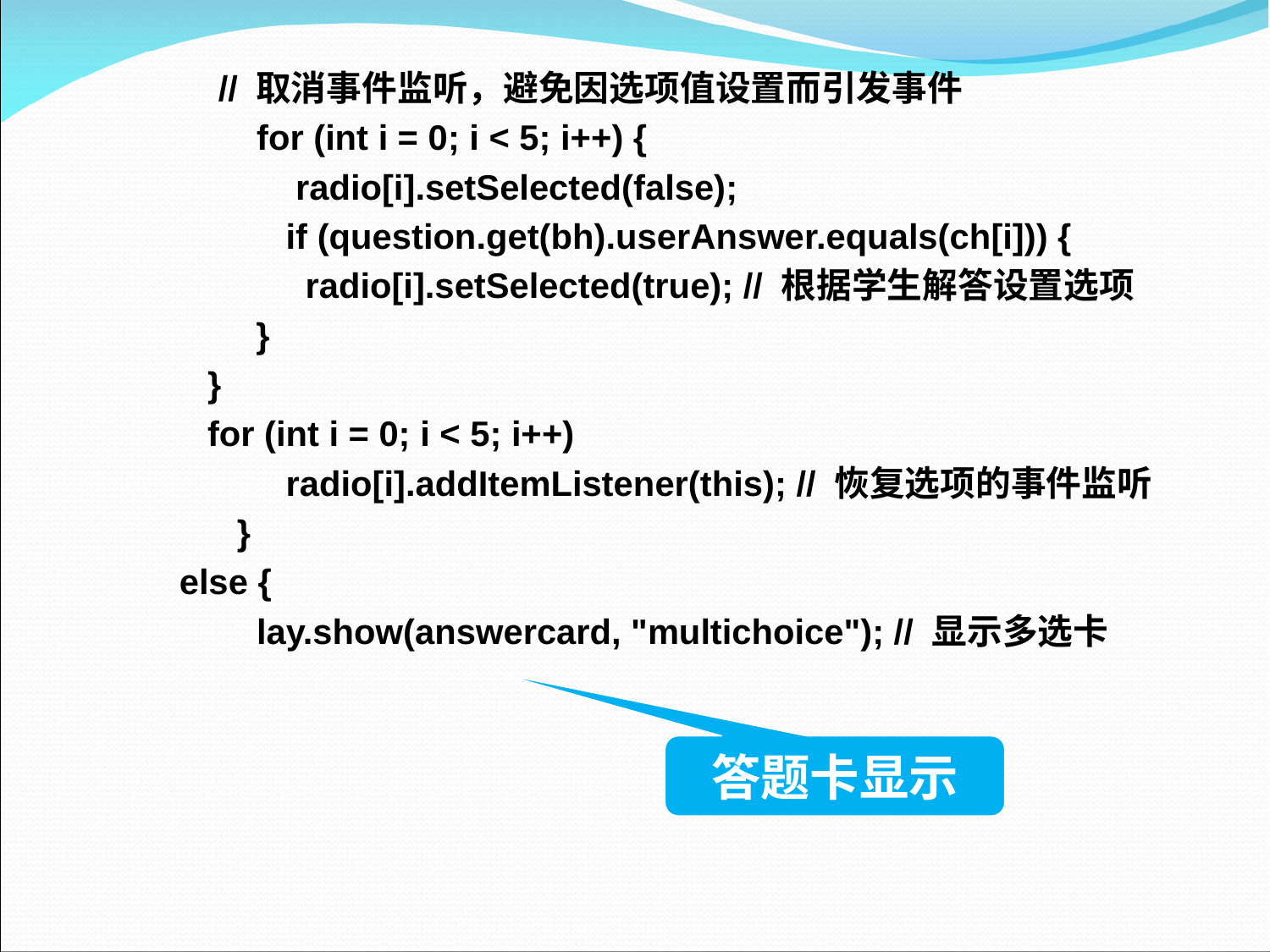

// 取消事件监听，避免因选项值设置而引发事件
		  for (int i = 0; i < 5; i++) {
		      radio[i].setSelected(false);
		     if (question.get(bh).userAnswer.equals(ch[i])) {
		       radio[i].setSelected(true); // 根据学生解答设置选项
	               }
	          }
	          for (int i = 0; i < 5; i++)
		     radio[i].addItemListener(this); // 恢复选项的事件监听
		}
           else {
		  lay.show(answercard, "multichoice"); // 显示多选卡

答题卡显示